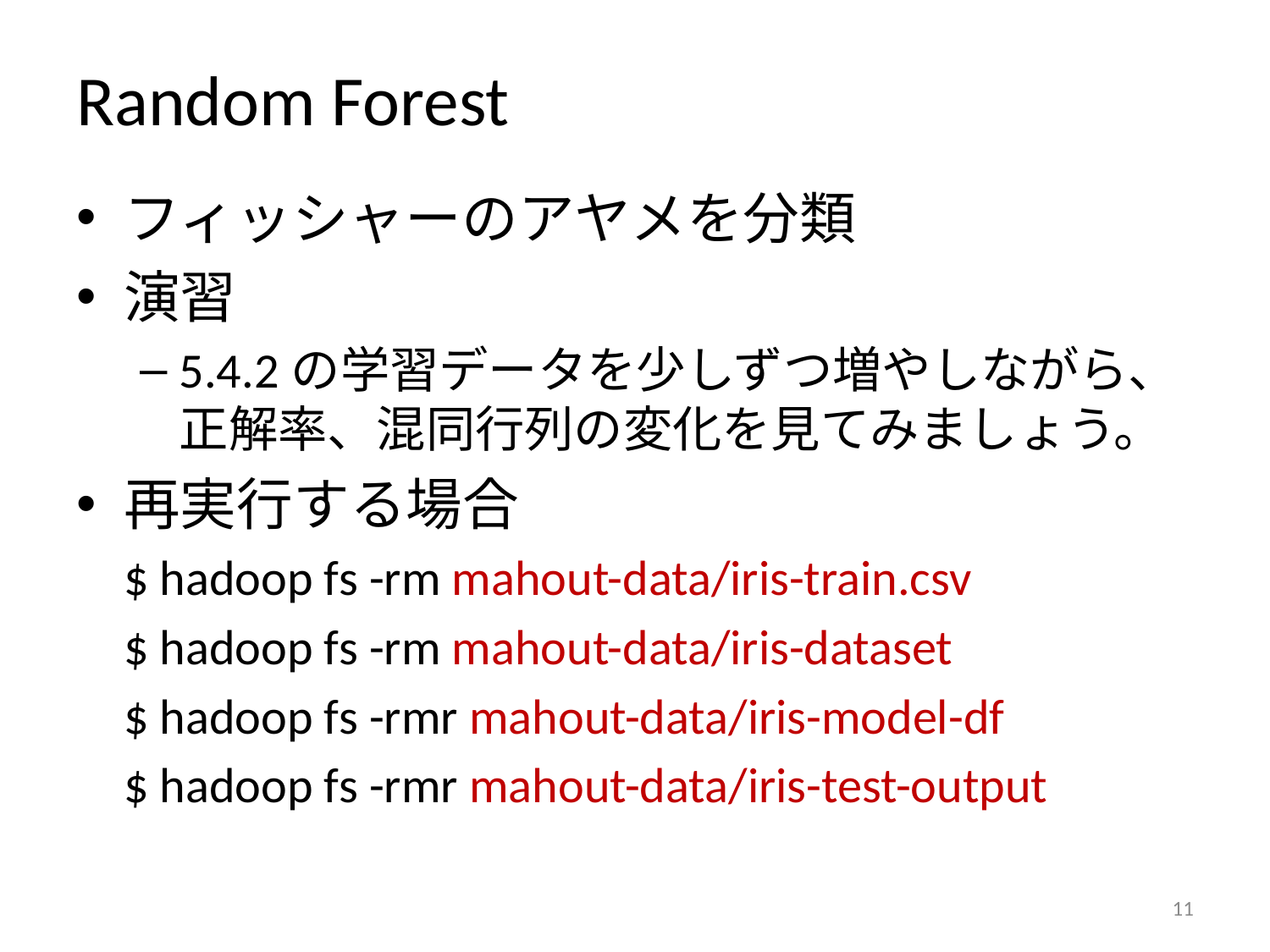

# Random Forest
フィッシャーのアヤメを分類
演習
5.4.2の学習データを少しずつ増やしながら、正解率、混同行列の変化を見てみましょう。
再実行する場合
	$ hadoop fs -rm mahout-data/iris-train.csv
	$ hadoop fs -rm mahout-data/iris-dataset
	$ hadoop fs -rmr mahout-data/iris-model-df
	$ hadoop fs -rmr mahout-data/iris-test-output

11